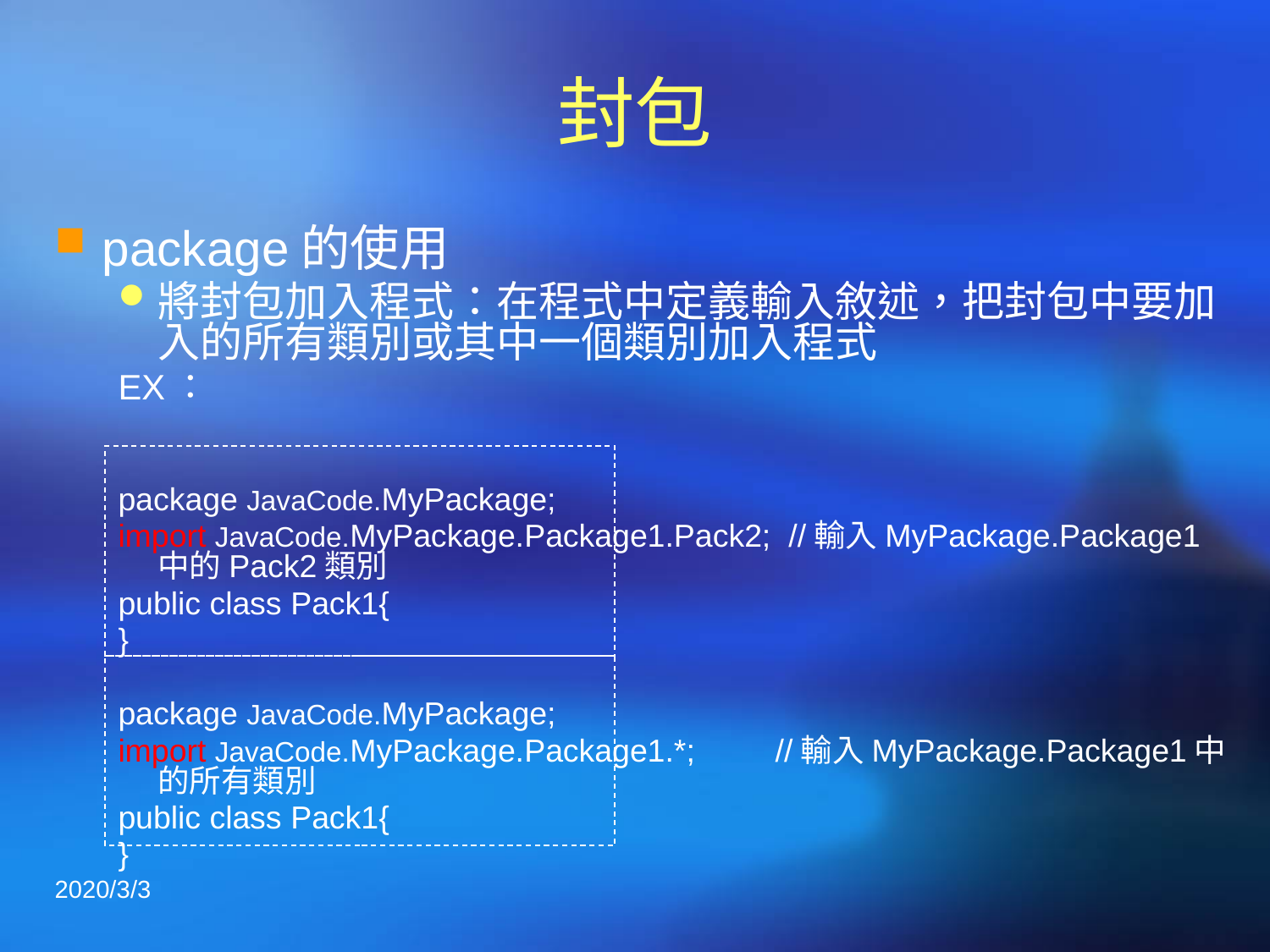

# 封包
package的使用
將封包加入程式：在程式中定義輸入敘述，把封包中要加入的所有類別或其中一個類別加入程式
EX：

package JavaCode.MyPackage;
import JavaCode.MyPackage.Package1.Pack2;  //輸入MyPackage.Package1中的Pack2類別
public class Pack1{
}

package JavaCode.MyPackage;
import JavaCode.MyPackage.Package1.*;         //輸入MyPackage.Package1中的所有類別
public class Pack1{
}

2020/3/3